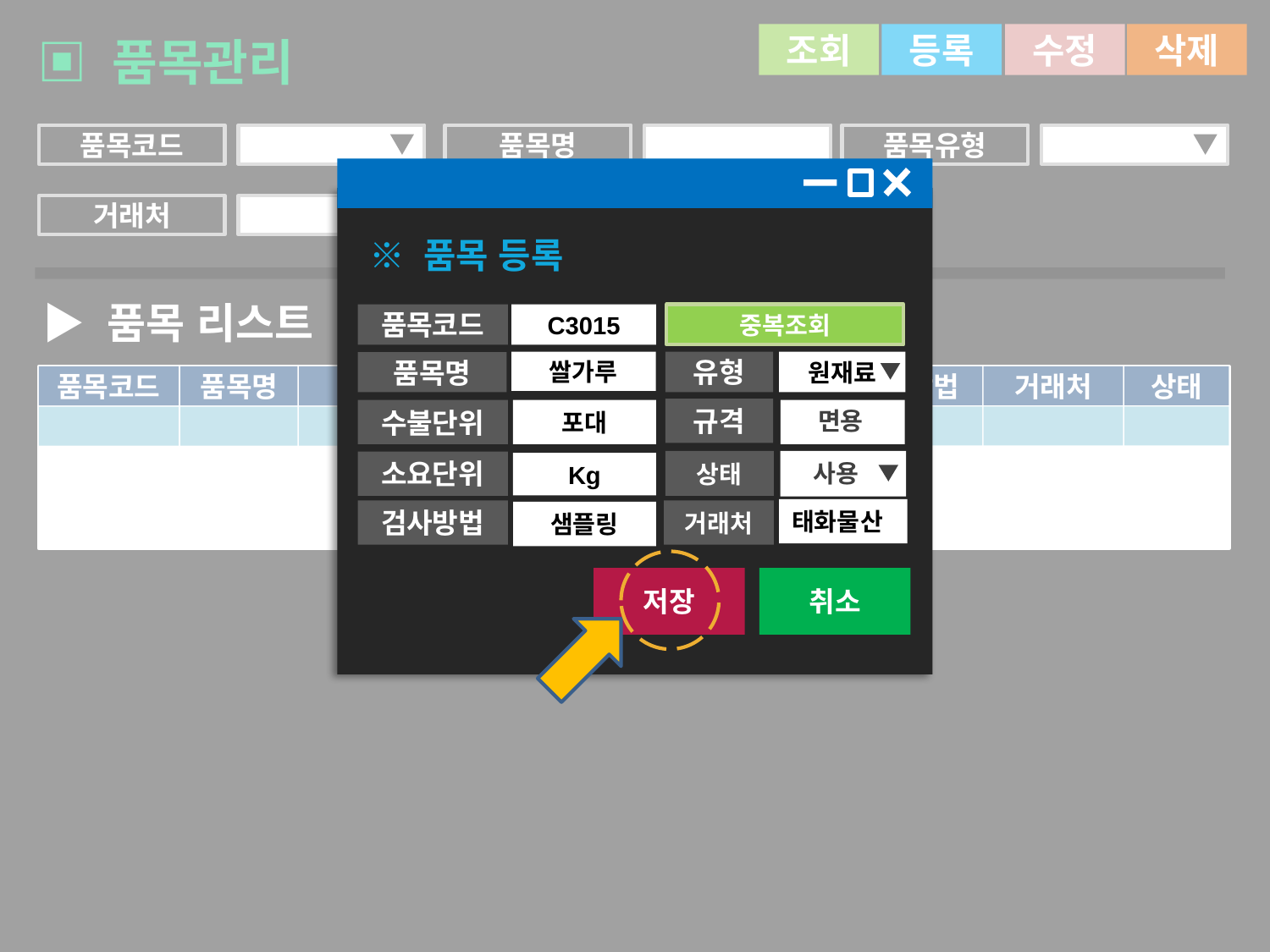

삭제
수정
등록
조회
▣ 품목관리
품목코드

품목명

품목유형

※ 품목 등록
품목코드
C3015
중복조회
쌀가루
유형
원재료
품목명

규격
면용
포대

수불단위

상태
소요단위
사용
Kg

태화물산
거래처
검사방법
샘플링
저장
취소
거래처

사용여부

▶ 품목 리스트
검사방법

거래처

상태

품목코드

품목명

유형

규격

수불단위

소요단위